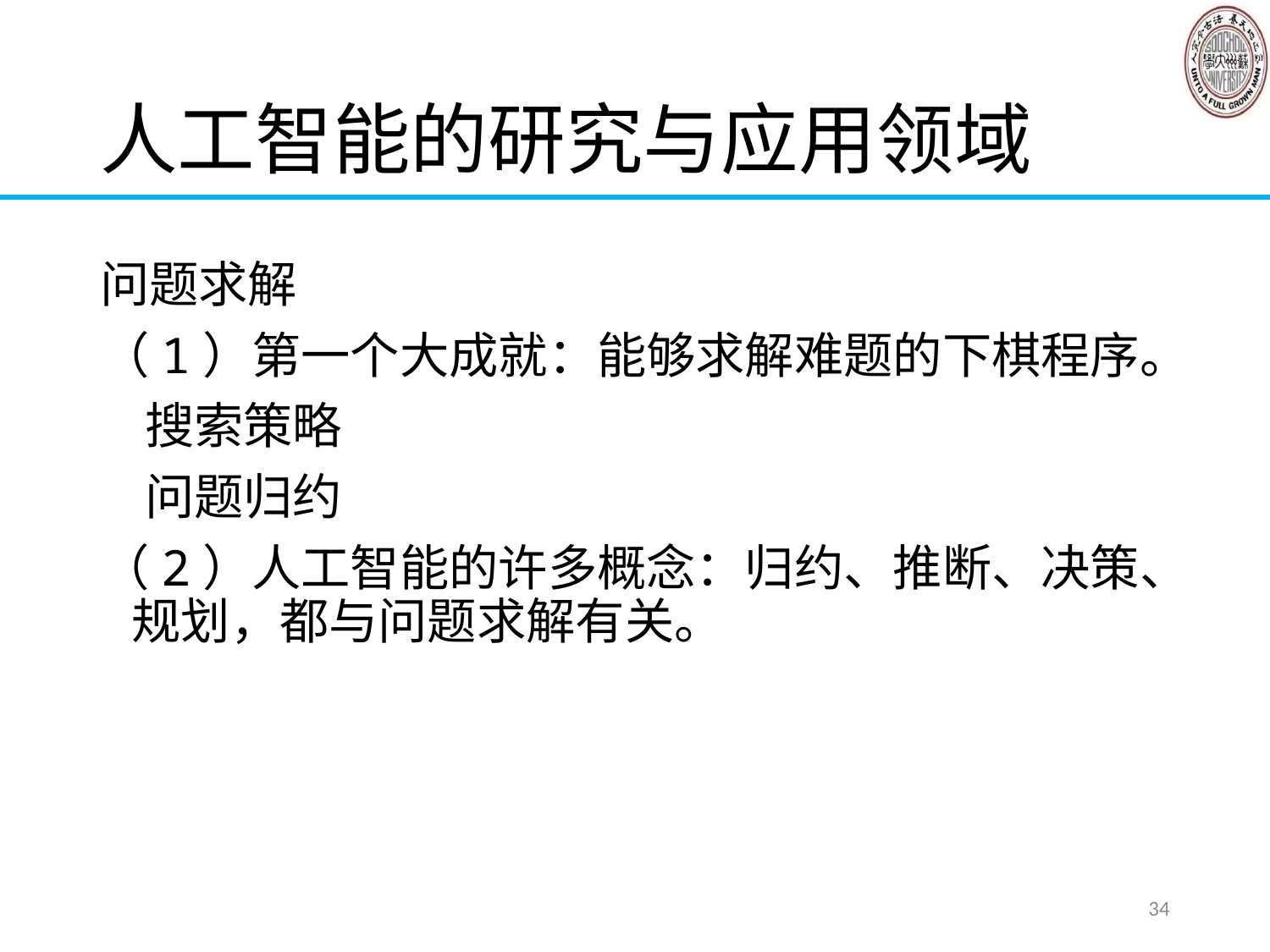

# 人工智能的研究与应用领域
问题求解
（1）第一个大成就：能够求解难题的下棋程序。
   搜索策略
   问题归约
（2）人工智能的许多概念：归约、推断、决策、规划，都与问题求解有关。

34